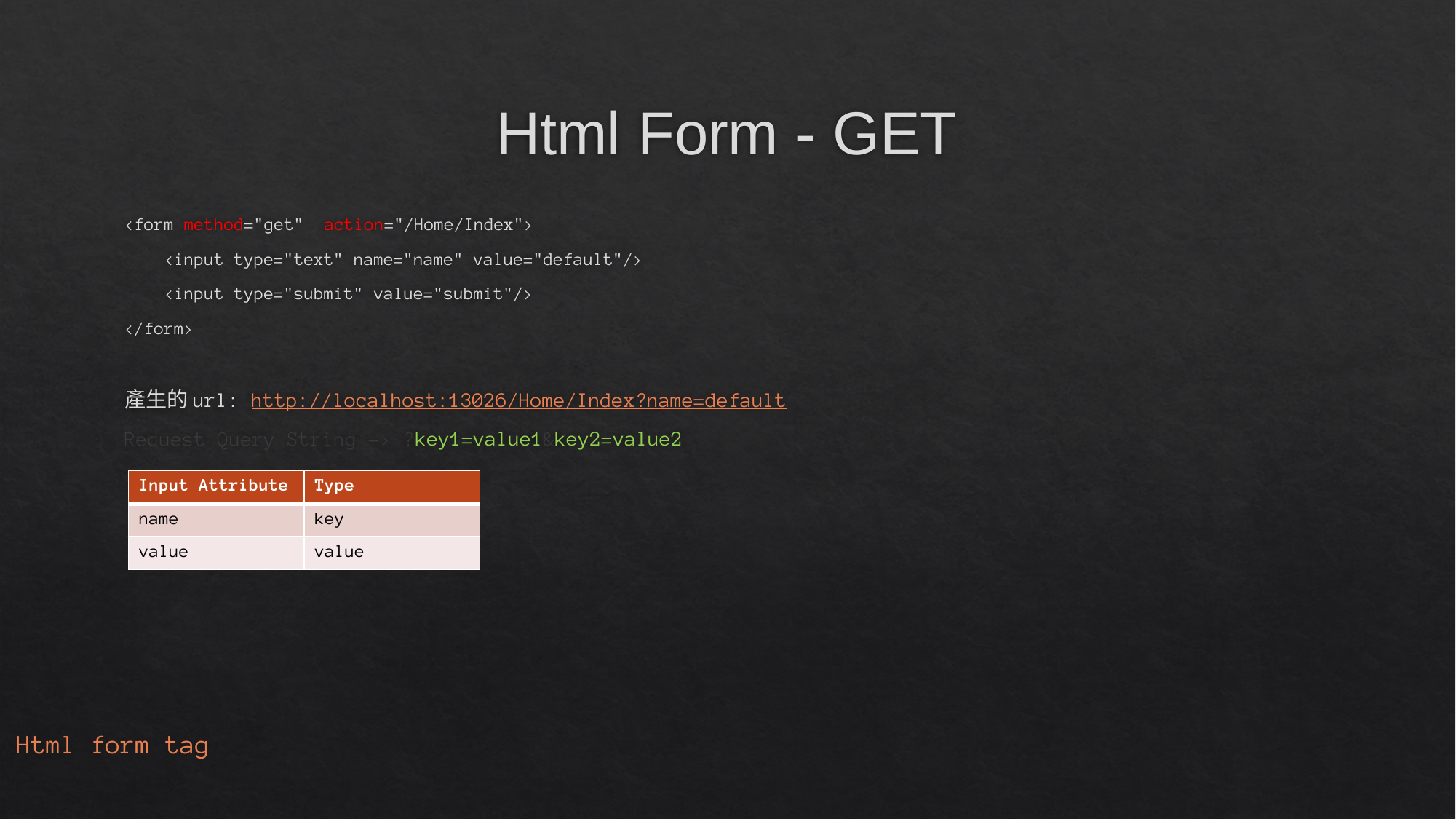

# Html Form - GET
<form method="get"  action="/Home/Index">
    <input type="text" name="name" value="default"/>
    <input type="submit" value="submit"/>
</form>

產生的url: http://localhost:13026/Home/Index?name=default
Request Query String -> ?key1=value1&key2=value2
| Input Attribute | Type |
| --- | --- |
| name | key |
| value | value |
Html form tag